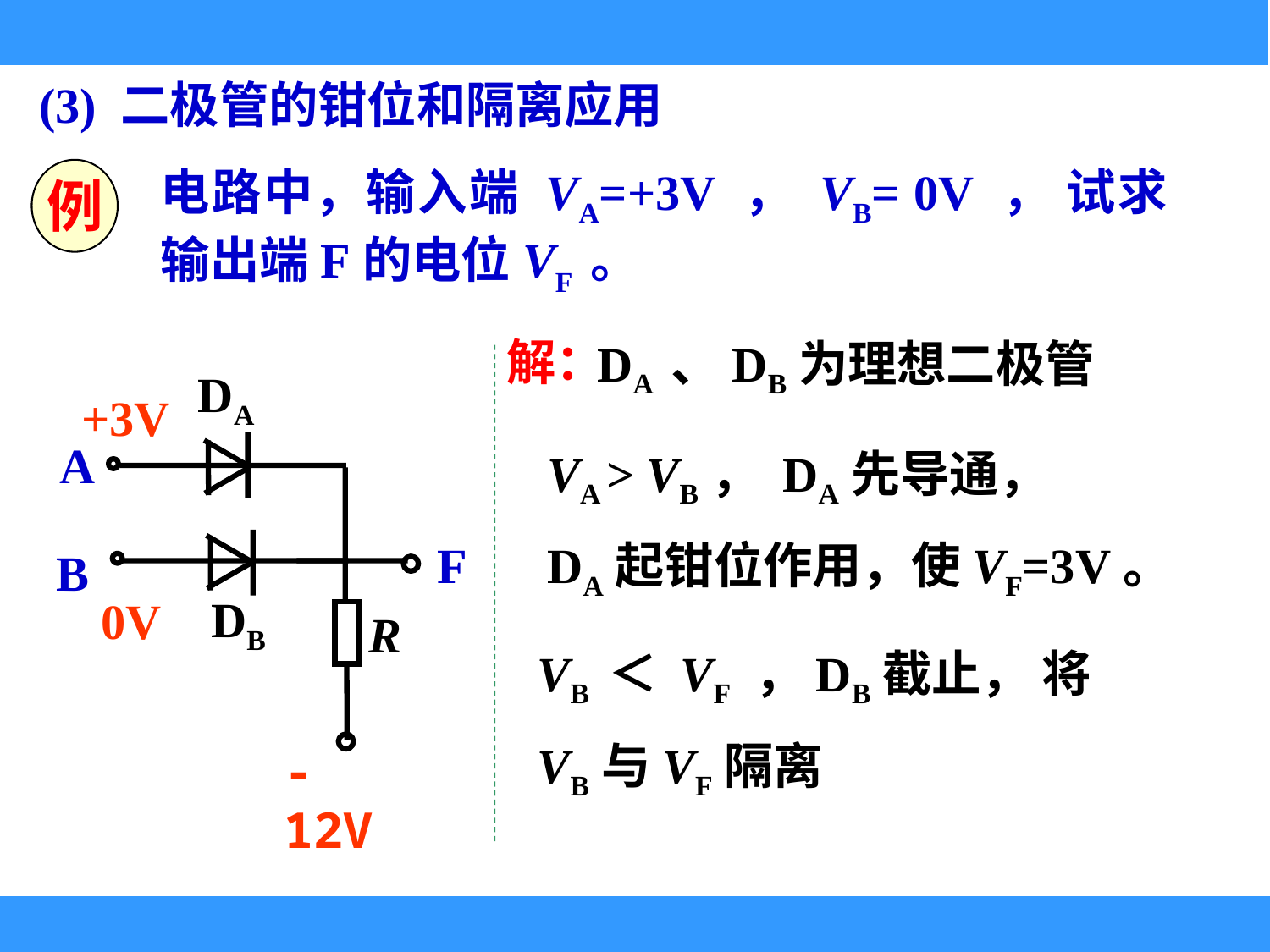

(3) 二极管的钳位和隔离应用
电路中，输入端 VA=+3V ， VB= 0V ， 试求输出端F的电位VF 。

例

解：
DA 、DB为理想二极管

DA
+3V
A

F

B

DB
0V
R

-12V

VA > VB， DA先导通，
DA起钳位作用，使VF=3V。
VB ＜ VF ，DB截止， 将
VB与VF隔离